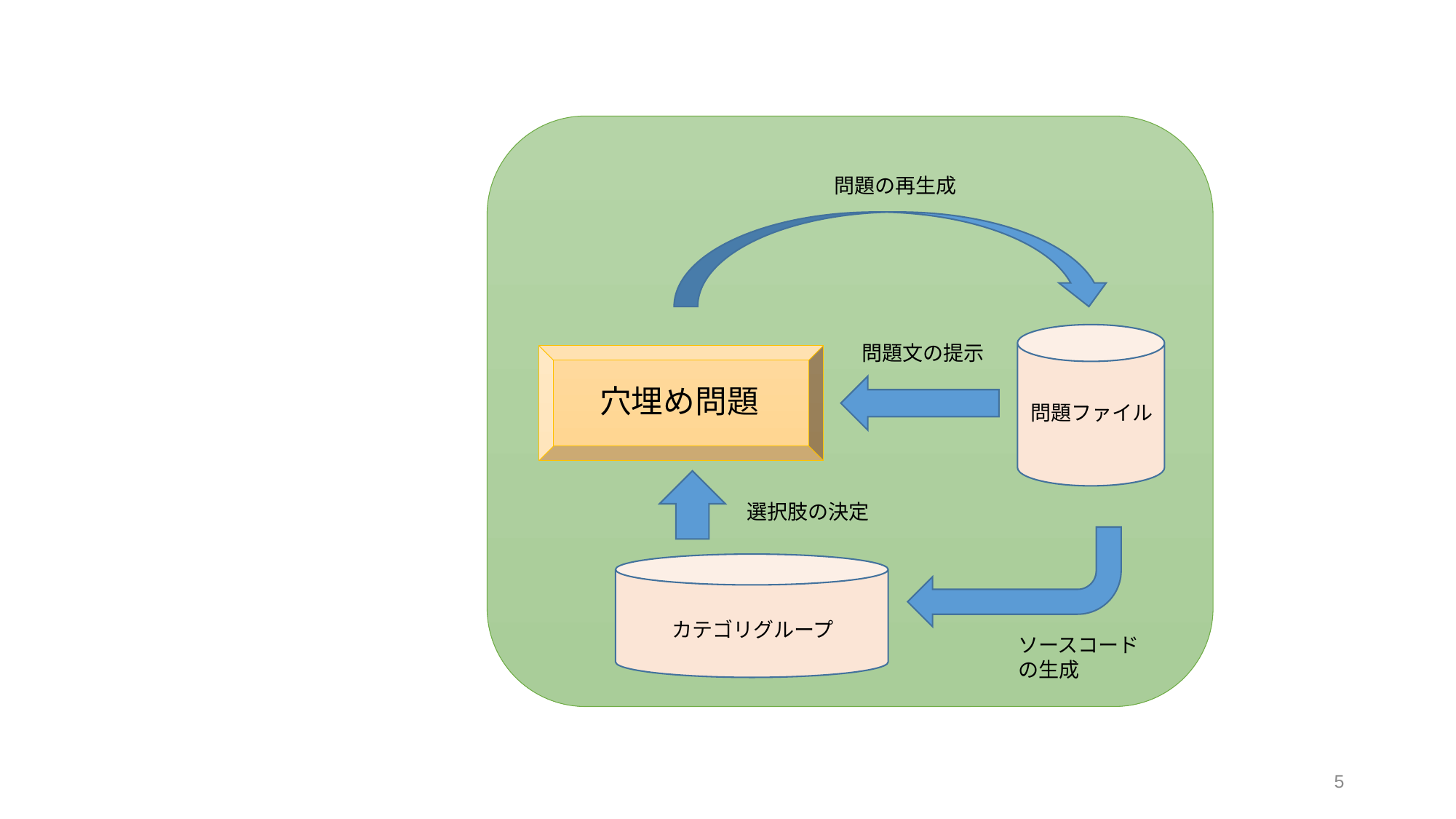

問題の再生成

問題文の提示

穴埋め問題

問題ファイル

選択肢の決定

カテゴリグループ
ソースコード
の生成
5